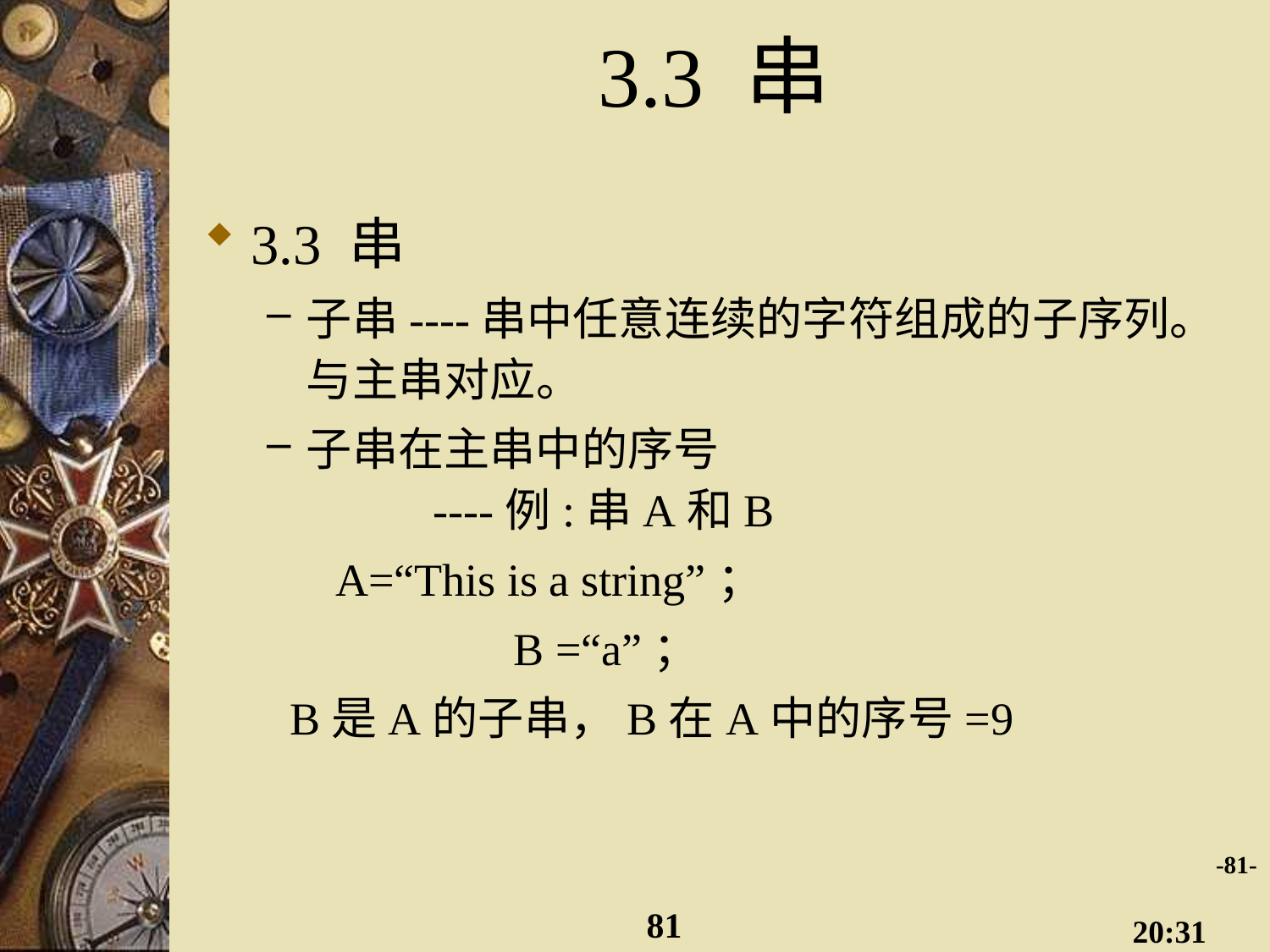

# 3.3 串
3.3 串
子串----串中任意连续的字符组成的子序列。与主串对应。
子串在主串中的序号					----例:串A和B
      A=“This is a string”；
    	       B =“a”；
  B是A的子串，B在A中的序号=9

-81-